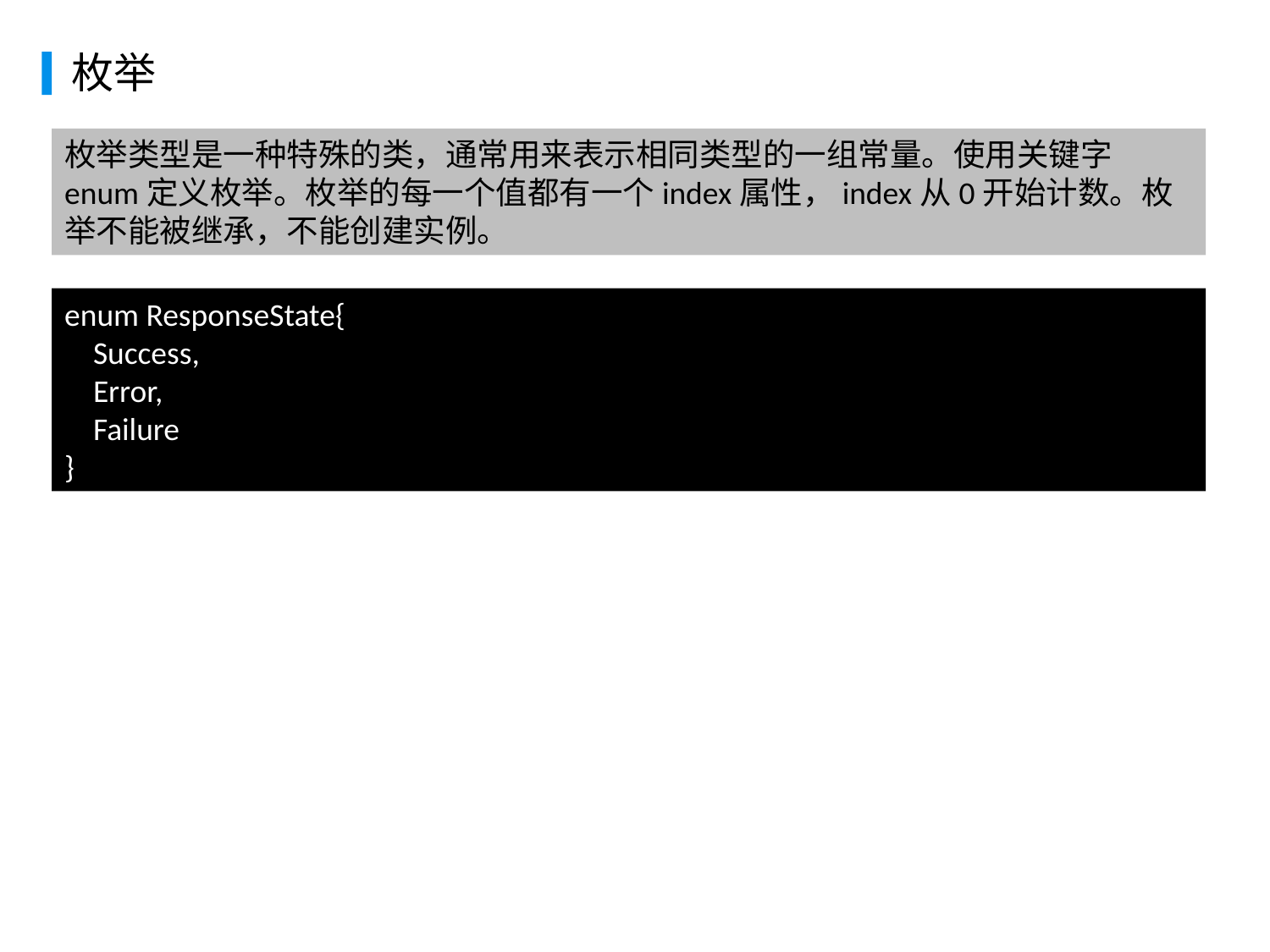

枚举

枚举类型是一种特殊的类，通常用来表示相同类型的一组常量。使用关键字enum定义枚举。枚举的每一个值都有一个index属性，index从0开始计数。枚举不能被继承，不能创建实例。
enum ResponseState{
    Success,
    Error,
    Failure
}